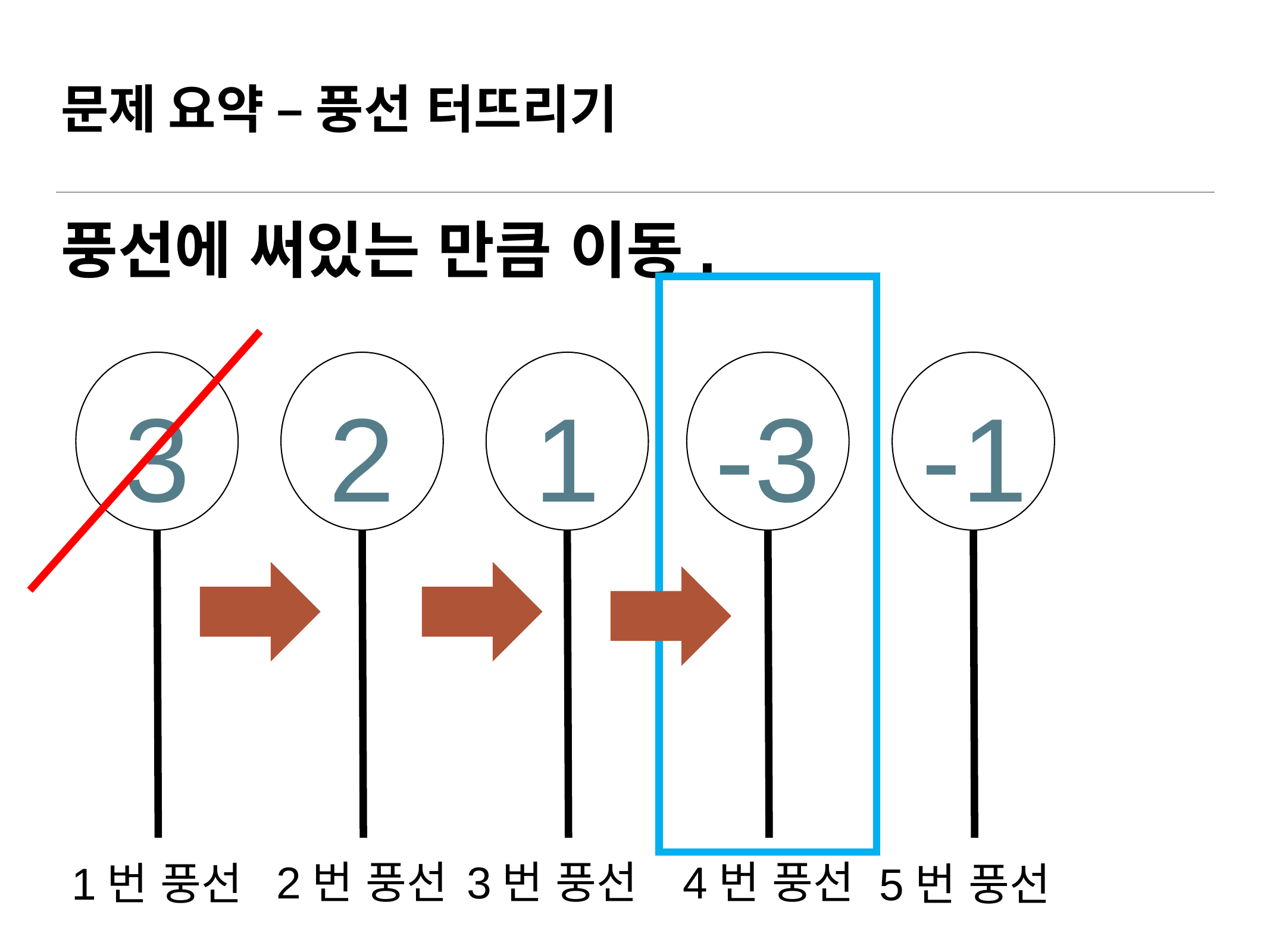

# 문제 요약 – 풍선 터뜨리기
풍선에 써있는 만큼 이동.

3

2

1

-3

-1

2번 풍선
3번 풍선
4번 풍선
1번 풍선
5번 풍선